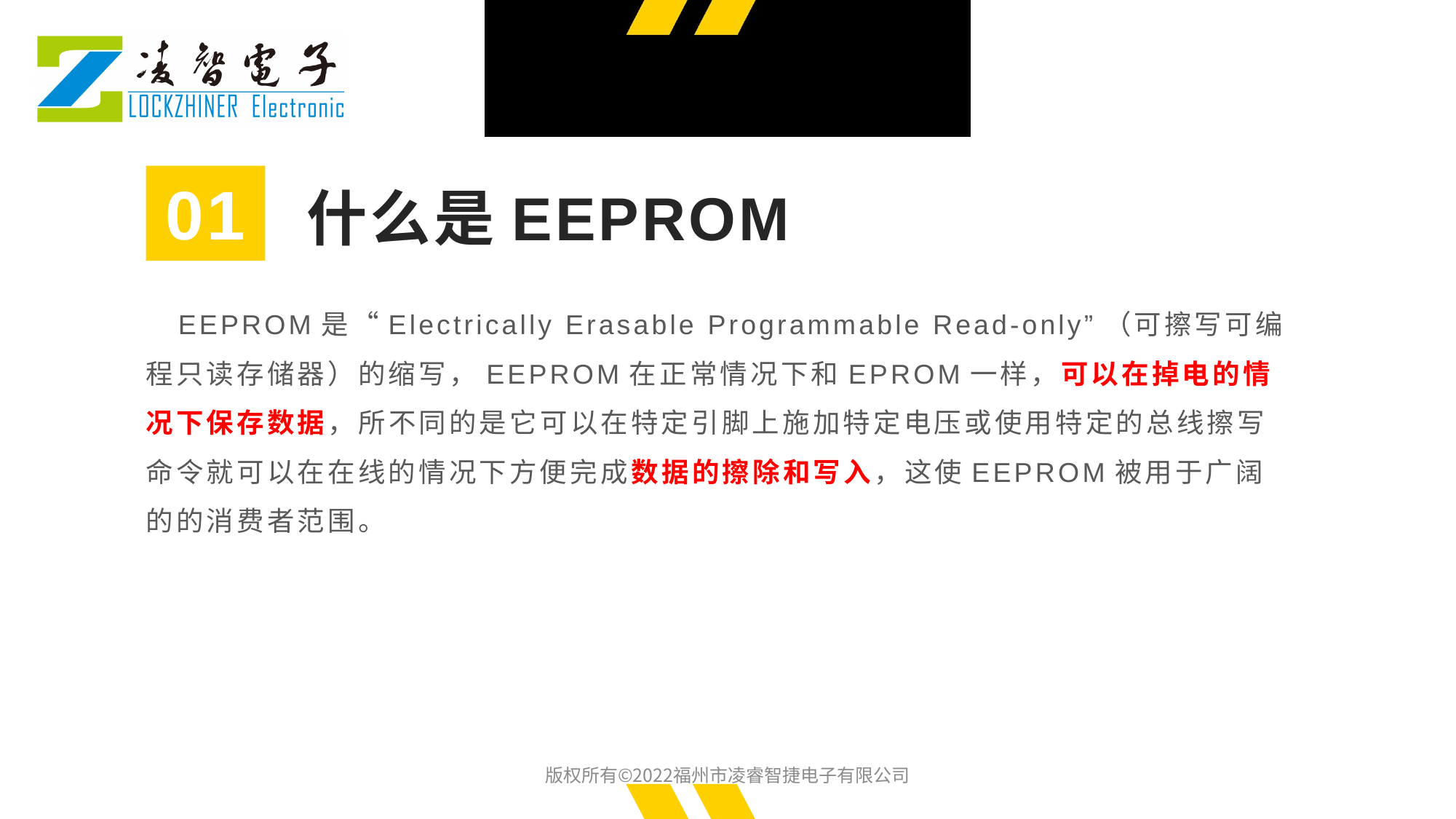

01
什么是EEPROM
   EEPROM是“Electrically Erasable Programmable Read-only”（可擦写可编程只读存储器）的缩写，EEPROM在正常情况下和EPROM一样，可以在掉电的情况下保存数据，所不同的是它可以在特定引脚上施加特定电压或使用特定的总线擦写命令就可以在在线的情况下方便完成数据的擦除和写入，这使EEPROM被用于广阔的的消费者范围。
版权所有©2022福州市凌睿智捷电子有限公司
3